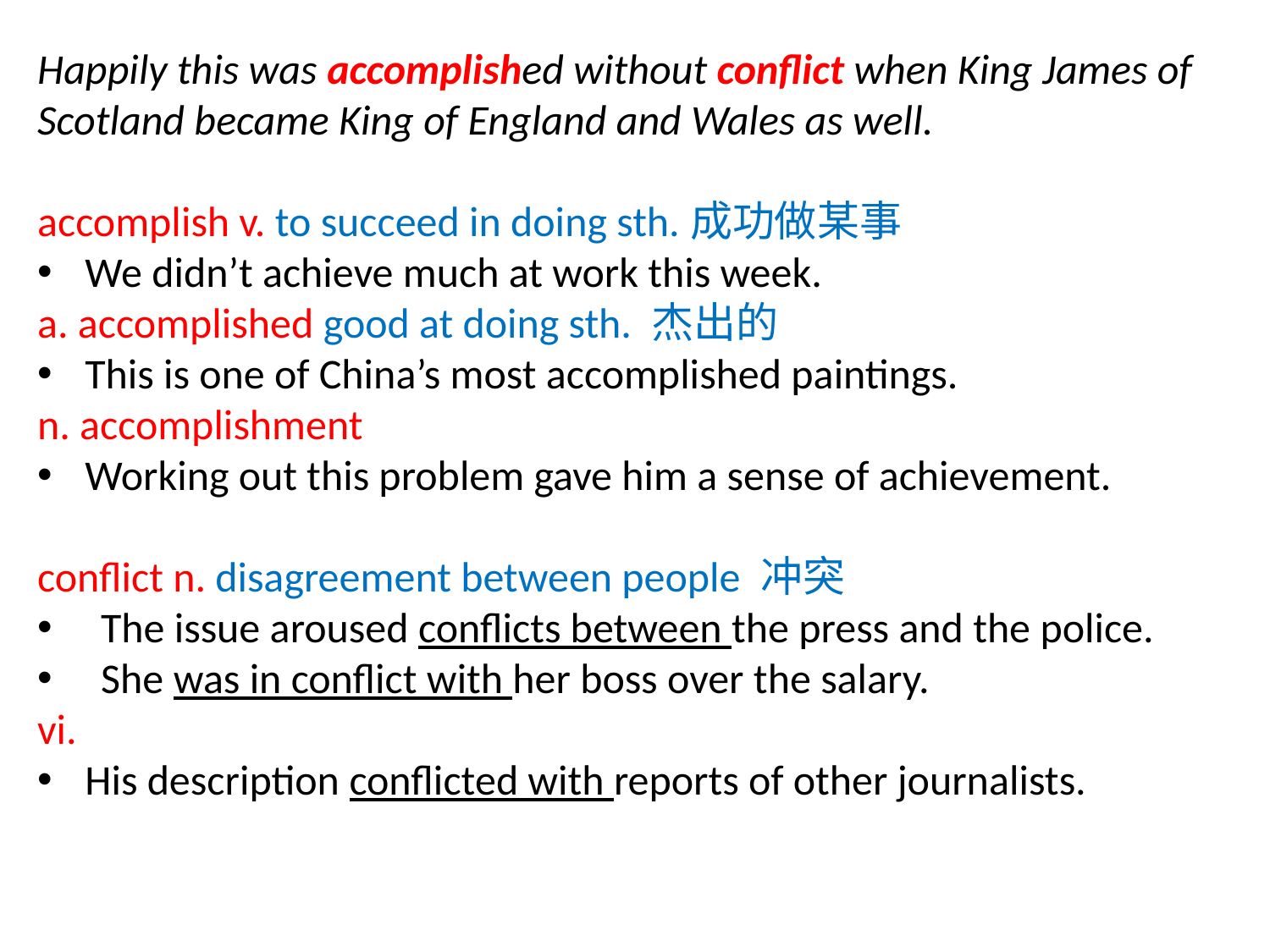

Happily this was accomplished without conflict when King James of Scotland became King of England and Wales as well.

accomplish v. to succeed in doing sth.成功做某事
We didn’t achieve much at work this week.
a. accomplished good at doing sth. 杰出的
This is one of China’s most accomplished paintings.
n. accomplishment
Working out this problem gave him a sense of achievement.

conflict n. disagreement between people 冲突
The issue aroused conflicts between the press and the police.
She was in conflict with her boss over the salary.
vi.
His description conflicted with reports of other journalists.